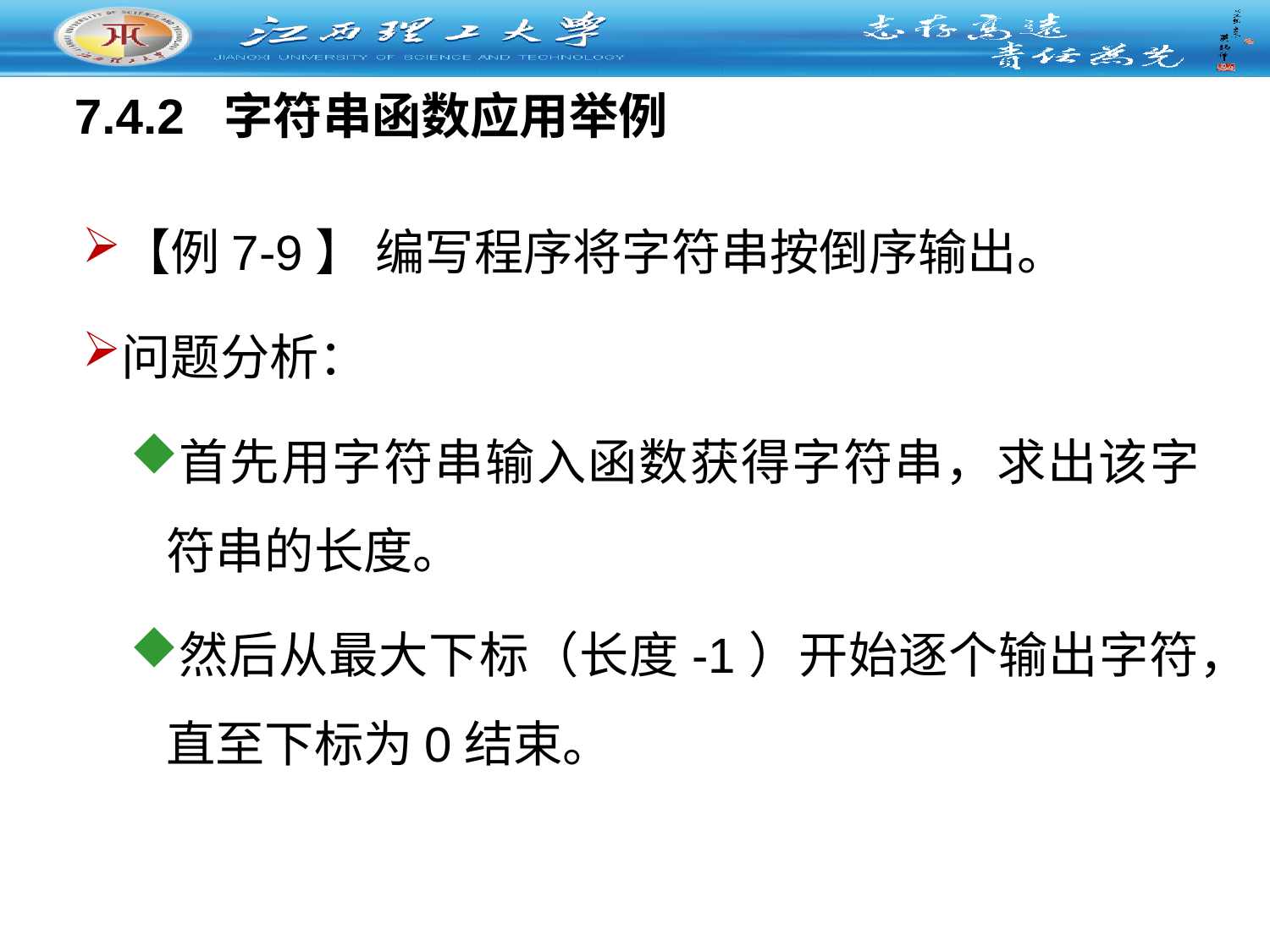

# 7.4.2  字符串函数应用举例
【例7-9】 编写程序将字符串按倒序输出。
问题分析：
首先用字符串输入函数获得字符串，求出该字符串的长度。
然后从最大下标（长度-1）开始逐个输出字符，直至下标为0结束。